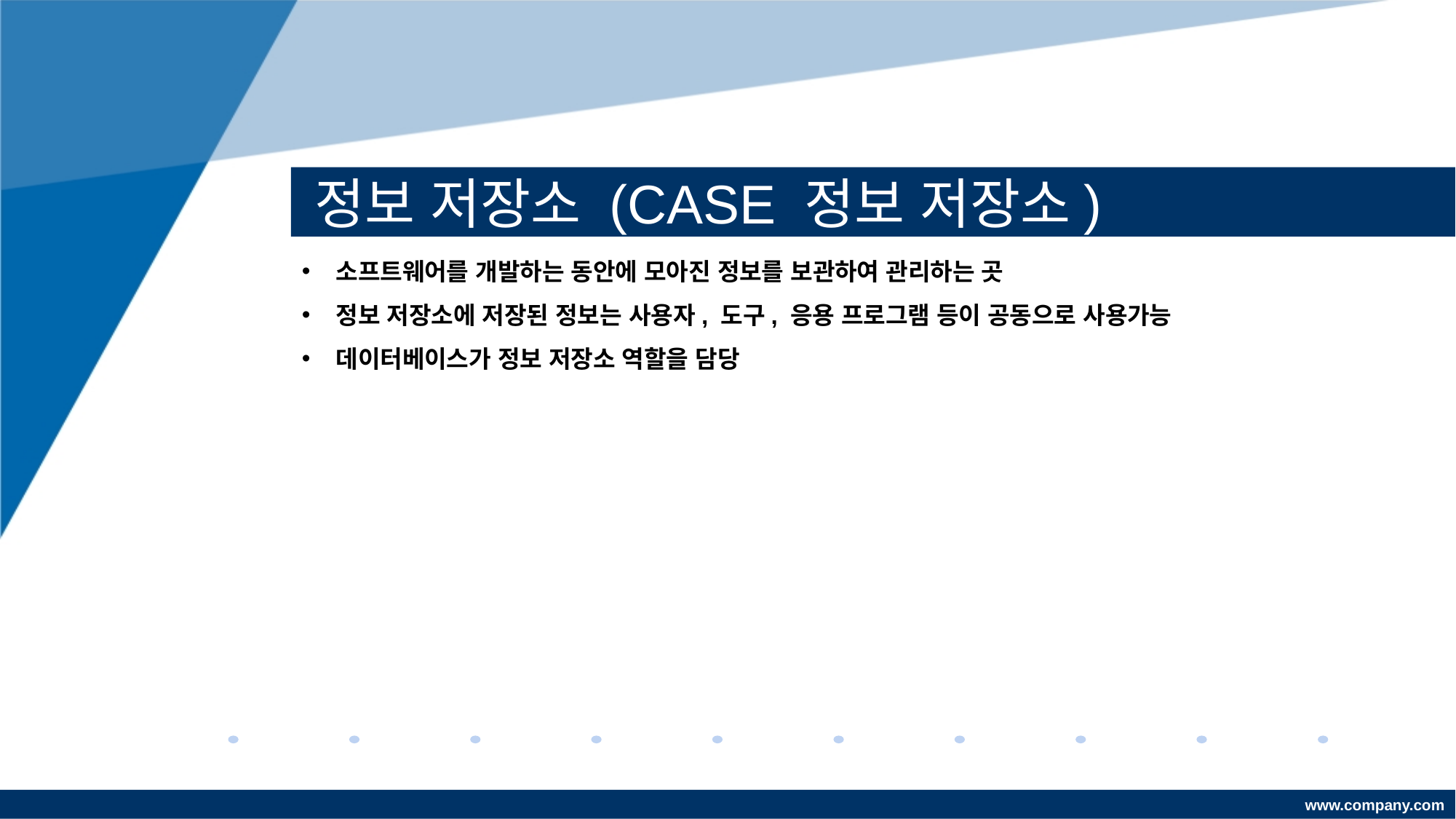

# 정보 저장소 (CASE 정보 저장소)
소프트웨어를 개발하는 동안에 모아진 정보를 보관하여 관리하는 곳
정보 저장소에 저장된 정보는 사용자, 도구, 응용 프로그램 등이 공동으로 사용가능
데이터베이스가 정보 저장소 역할을 담당